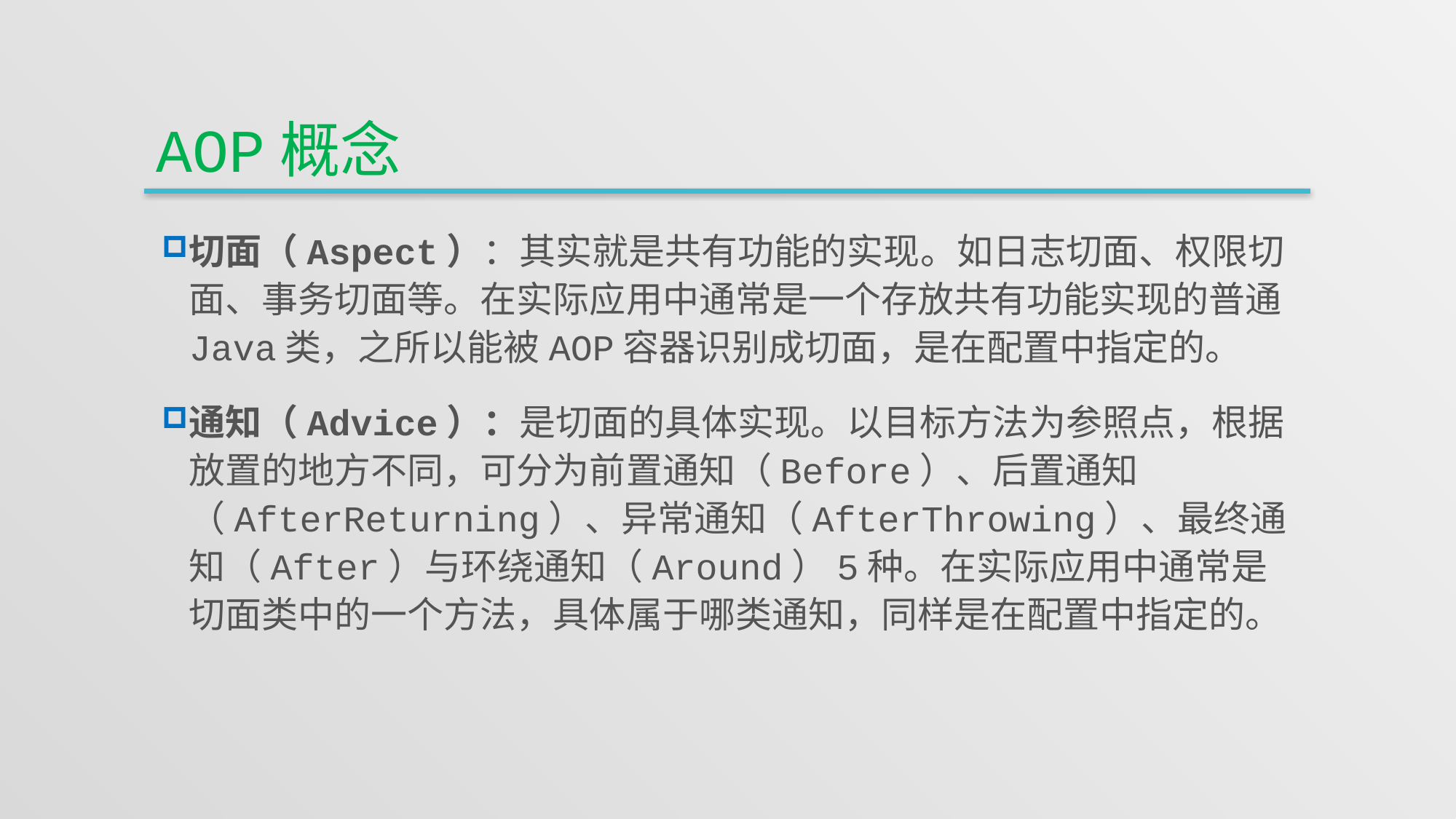

# AOP概念
切面（Aspect）：其实就是共有功能的实现。如日志切面、权限切面、事务切面等。在实际应用中通常是一个存放共有功能实现的普通Java类，之所以能被AOP容器识别成切面，是在配置中指定的。
通知（Advice）：是切面的具体实现。以目标方法为参照点，根据放置的地方不同，可分为前置通知（Before）、后置通知（AfterReturning）、异常通知（AfterThrowing）、最终通知（After）与环绕通知（Around）5种。在实际应用中通常是切面类中的一个方法，具体属于哪类通知，同样是在配置中指定的。